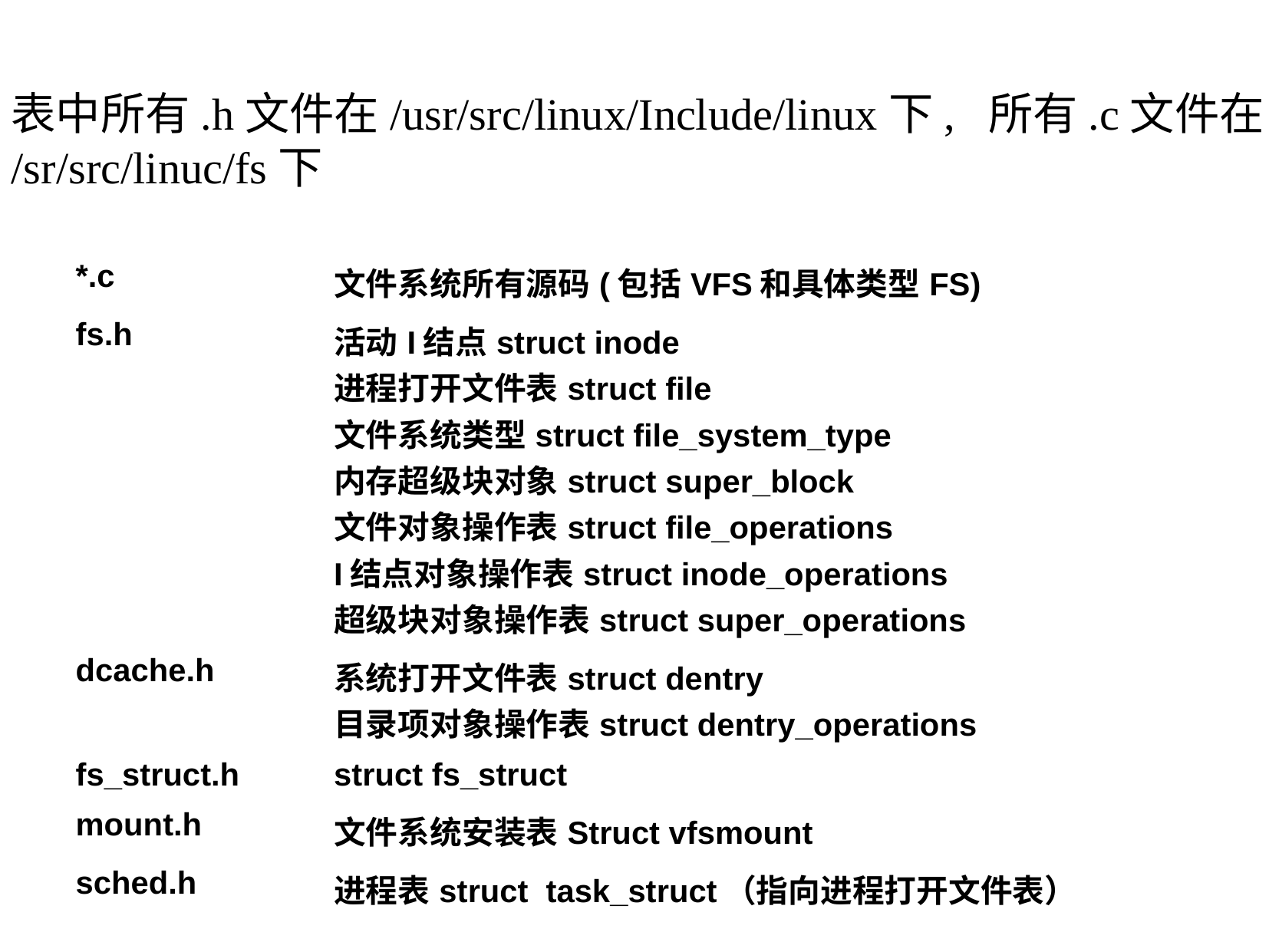

表中所有.h文件在/usr/src/linux/Include/linux下,  所有.c文件在/sr/src/linuc/fs下
| \*.c | 文件系统所有源码(包括VFS和具体类型FS) |
| --- | --- |
| fs.h | 活动I结点struct inode 进程打开文件表struct file 文件系统类型struct file\_system\_type 内存超级块对象struct super\_block 文件对象操作表struct file\_operations I结点对象操作表struct inode\_operations 超级块对象操作表struct super\_operations |
| dcache.h | 系统打开文件表struct dentry 目录项对象操作表struct dentry\_operations |
| fs\_struct.h | struct fs\_struct |
| mount.h | 文件系统安装表Struct vfsmount |
| sched.h | 进程表struct task\_struct（指向进程打开文件表） |